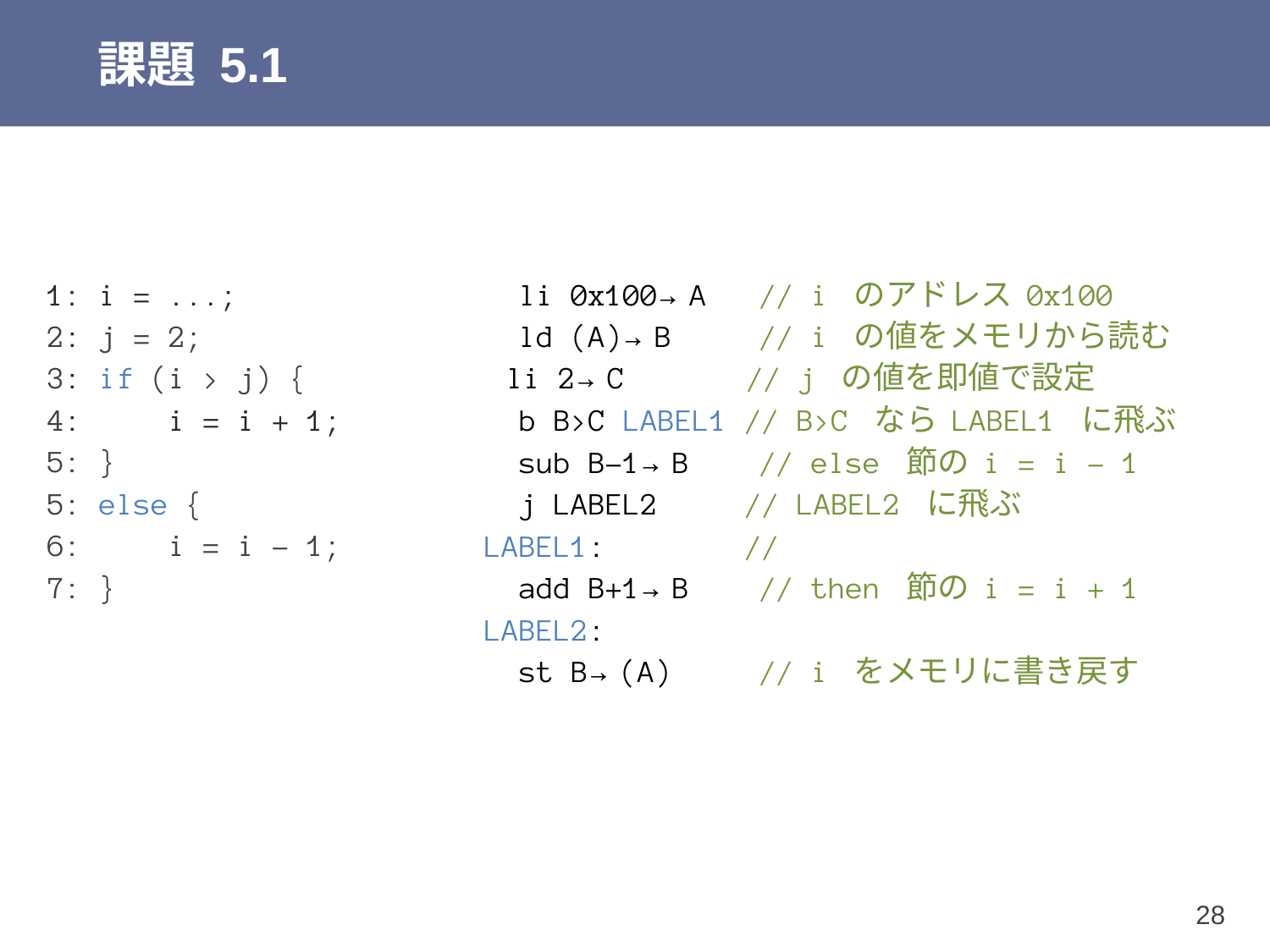

# 課題 5.1
1: i = ...;
2: j = 2;
3: if (i > j) {
4:     i = i + 1;
5: }
5: else {
6:     i = i - 1;
7: }
  li 0x100→A   // i のアドレス 0x100
  ld (A)→B     // i の値をメモリから読む
  li 2→C       // j の値を即値で設定
  b B>C LABEL1 // B>C なら LABEL1 に飛ぶ
  sub B-1→B    // else 節の i = i - 1
  j LABEL2     // LABEL2 に飛ぶ
LABEL1:        //
  add B+1→B    // then 節の i = i + 1
LABEL2:
  st B→(A)     // i をメモリに書き戻す